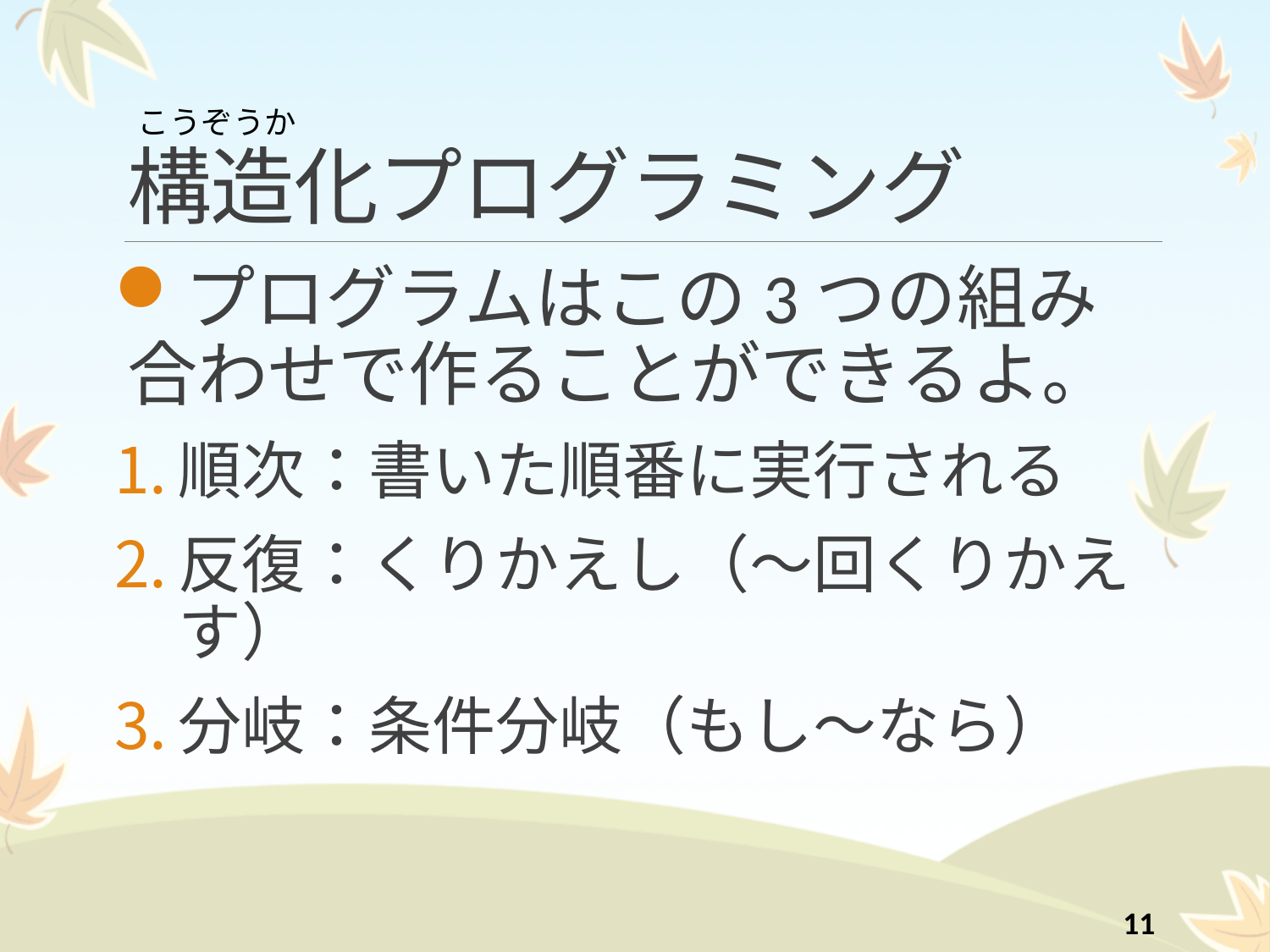

# 構造化プログラミング
こうぞうか
プログラムはこの3つの組み合わせで作ることができるよ。
順次：書いた順番に実行される
反復：くりかえし（～回くりかえす）
分岐：条件分岐（もし～なら）
11